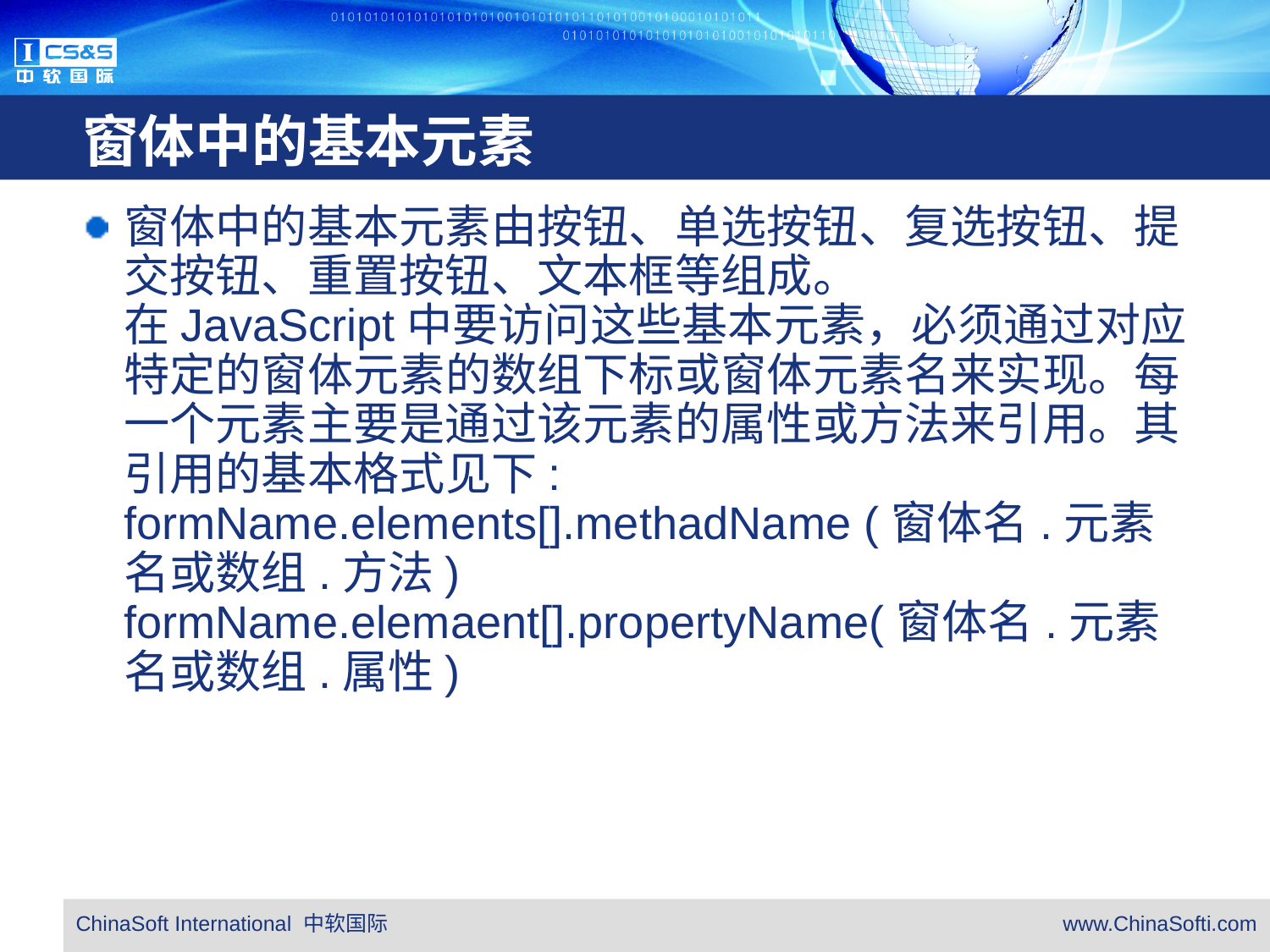

# 窗体中的基本元素
窗体中的基本元素由按钮、单选按钮、复选按钮、提交按钮、重置按钮、文本框等组成。
在JavaScript中要访问这些基本元素，必须通过对应特定的窗体元素的数组下标或窗体元素名来实现。每一个元素主要是通过该元素的属性或方法来引用。其引用的基本格式见下:
formName.elements[].methadName (窗体名.元素名或数组.方法)
formName.elemaent[].propertyName(窗体名.元素名或数组.属性)